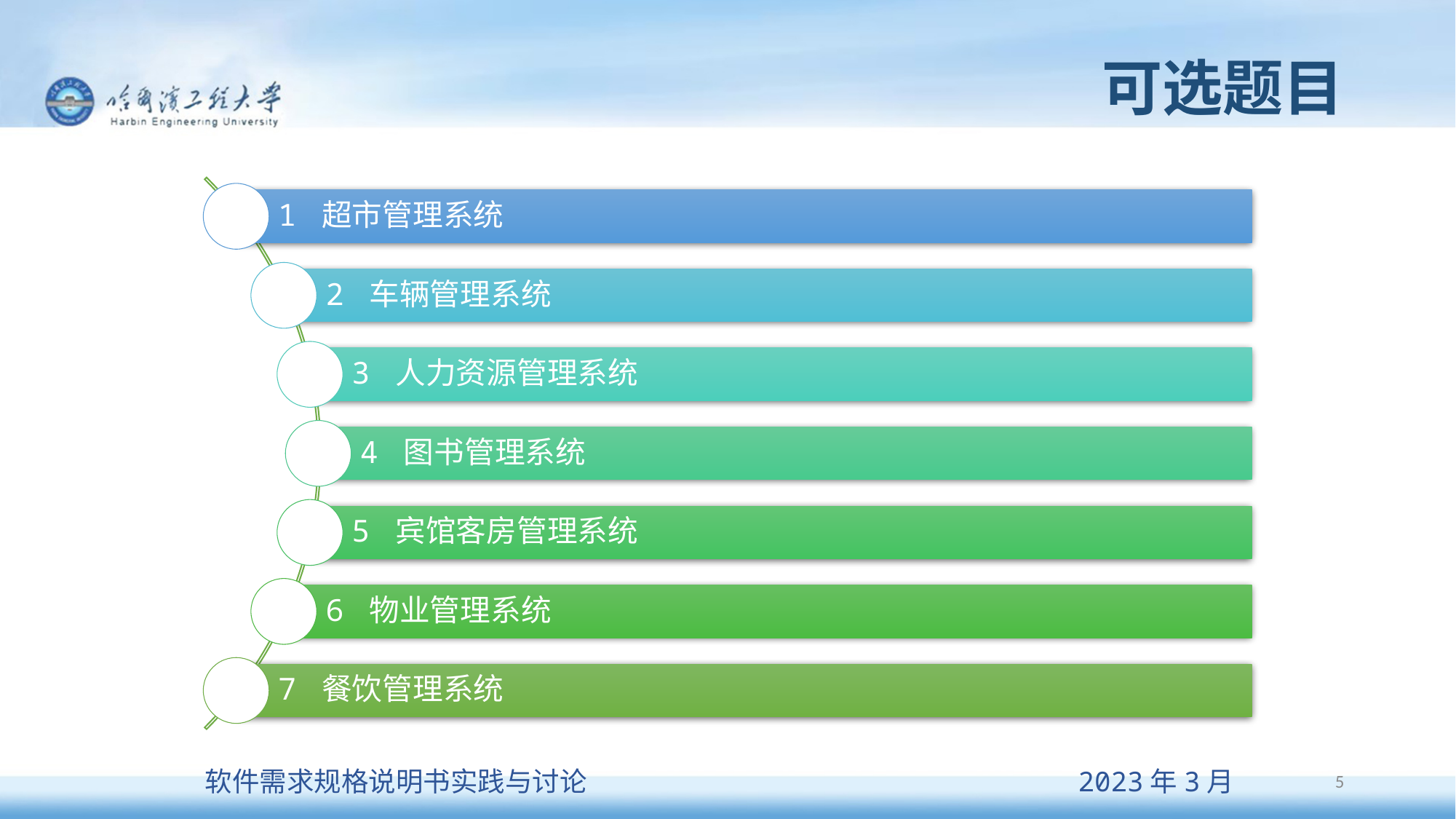

# 可选题目
1 超市管理系统
2 车辆管理系统
3 人力资源管理系统
4 图书管理系统
5 宾馆客房管理系统
6 物业管理系统
7 餐饮管理系统
5